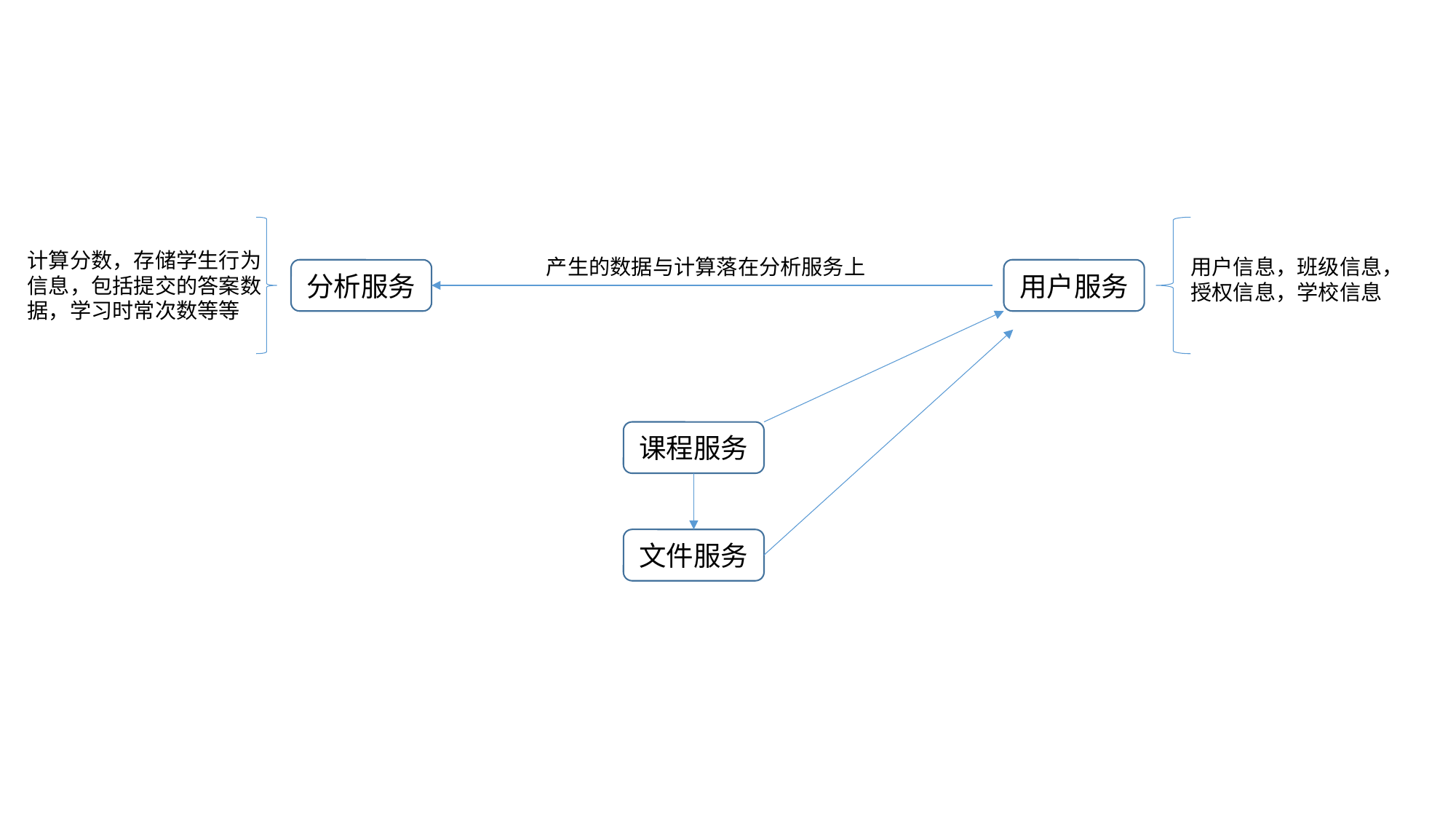

计算分数，存储学生行为
信息，包括提交的答案数
据，学习时常次数等等
产生的数据与计算落在分析服务上
用户信息，班级信息，
授权信息，学校信息
分析服务
用户服务
课程服务
文件服务